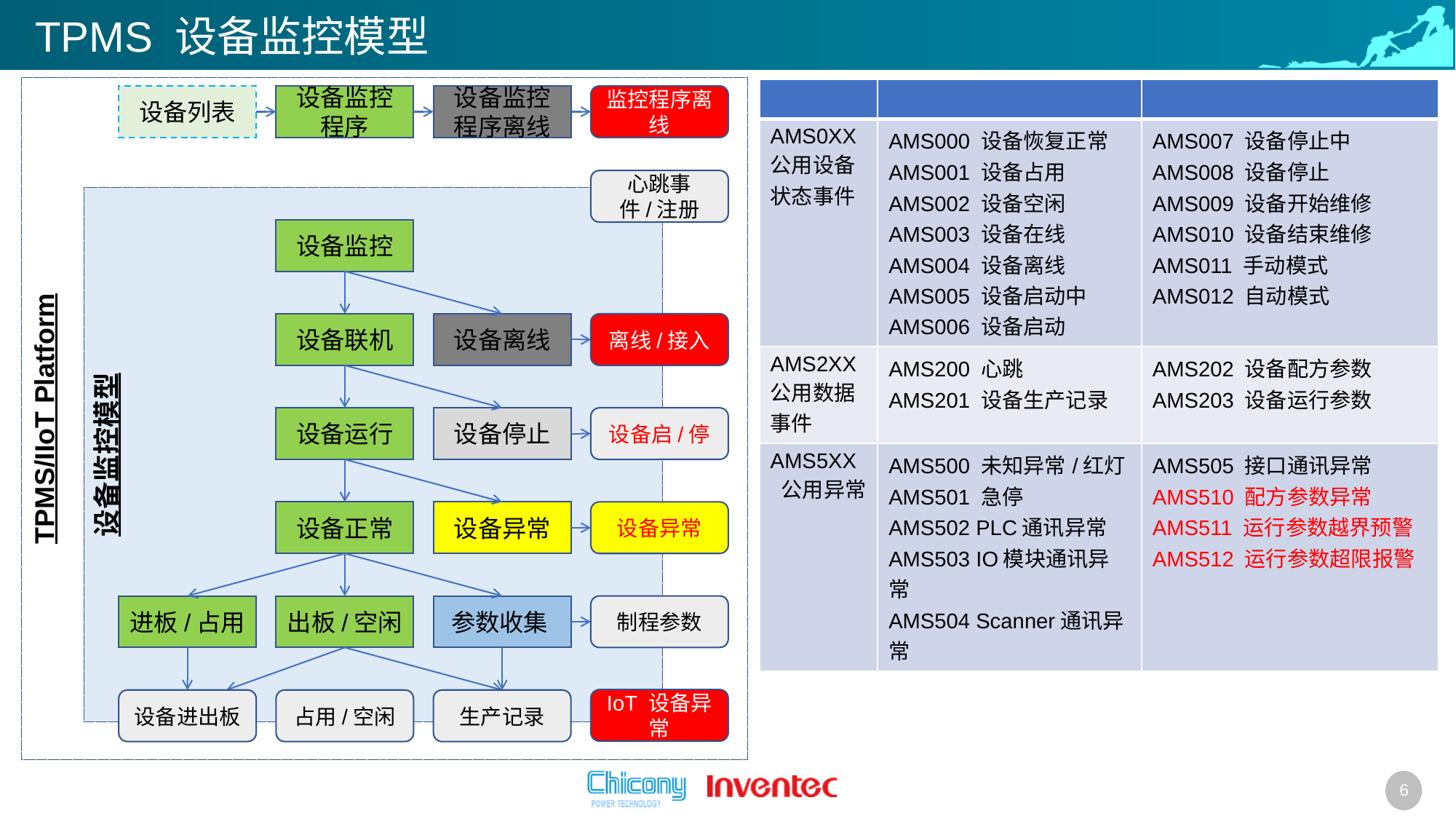

# TPMS 设备监控模型
TPMS/IIoT Platform
|  |  |  |
| --- | --- | --- |
| AMS0XX  公用设备状态事件 | AMS000 设备恢复正常 AMS001 设备占用 AMS002 设备空闲 AMS003 设备在线 AMS004 设备离线 AMS005 设备启动中 AMS006 设备启动 | AMS007 设备停止中 AMS008 设备停止 AMS009 设备开始维修 AMS010 设备结束维修 AMS011 手动模式 AMS012 自动模式 |
| AMS2XX 公用数据事件 | AMS200 心跳 AMS201 设备生产记录 | AMS202 设备配方参数 AMS203 设备运行参数 |
| AMS5XX  公用异常 | AMS500 未知异常/红灯 AMS501 急停 AMS502 PLC通讯异常 AMS503 IO模块通讯异常 AMS504 Scanner通讯异常 | AMS505 接口通讯异常 AMS510 配方参数异常 AMS511 运行参数越界预警 AMS512 运行参数超限报警 |
设备列表
设备监控程序
设备监控程序离线
监控程序离线
心跳事件/注册
设备监控模型
设备监控
设备联机
设备离线
离线/接入
设备运行
设备停止
设备启/停
设备正常
设备异常
设备异常
进板/占用
出板/空闲
参数收集
制程参数
IoT 设备异常
设备进出板
占用/空闲
生产记录